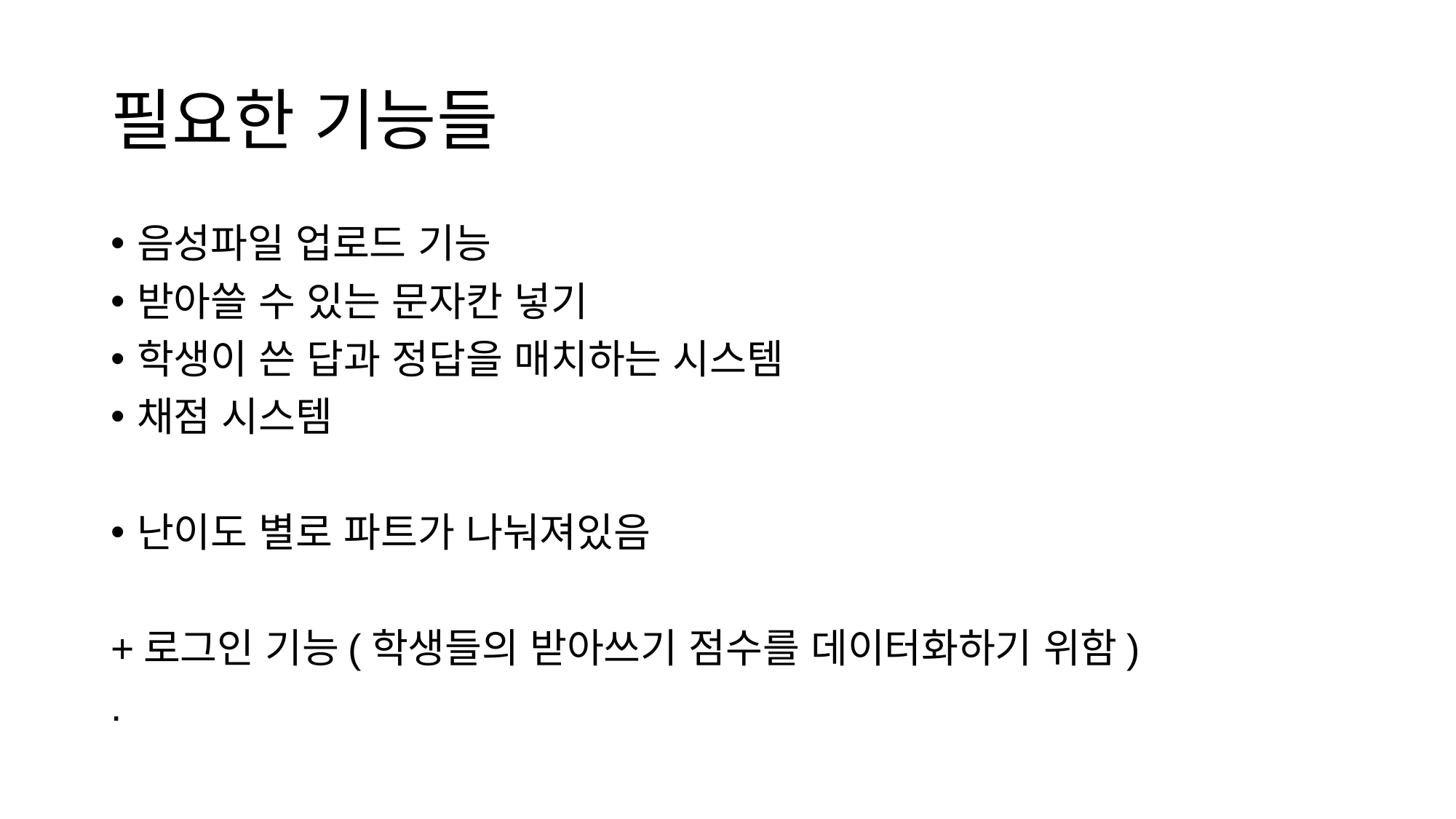

# 필요한 기능들
음성파일 업로드 기능
받아쓸 수 있는 문자칸 넣기
학생이 쓴 답과 정답을 매치하는 시스템
채점 시스템

난이도 별로 파트가 나눠져있음

+로그인 기능(학생들의 받아쓰기 점수를 데이터화하기 위함)
.